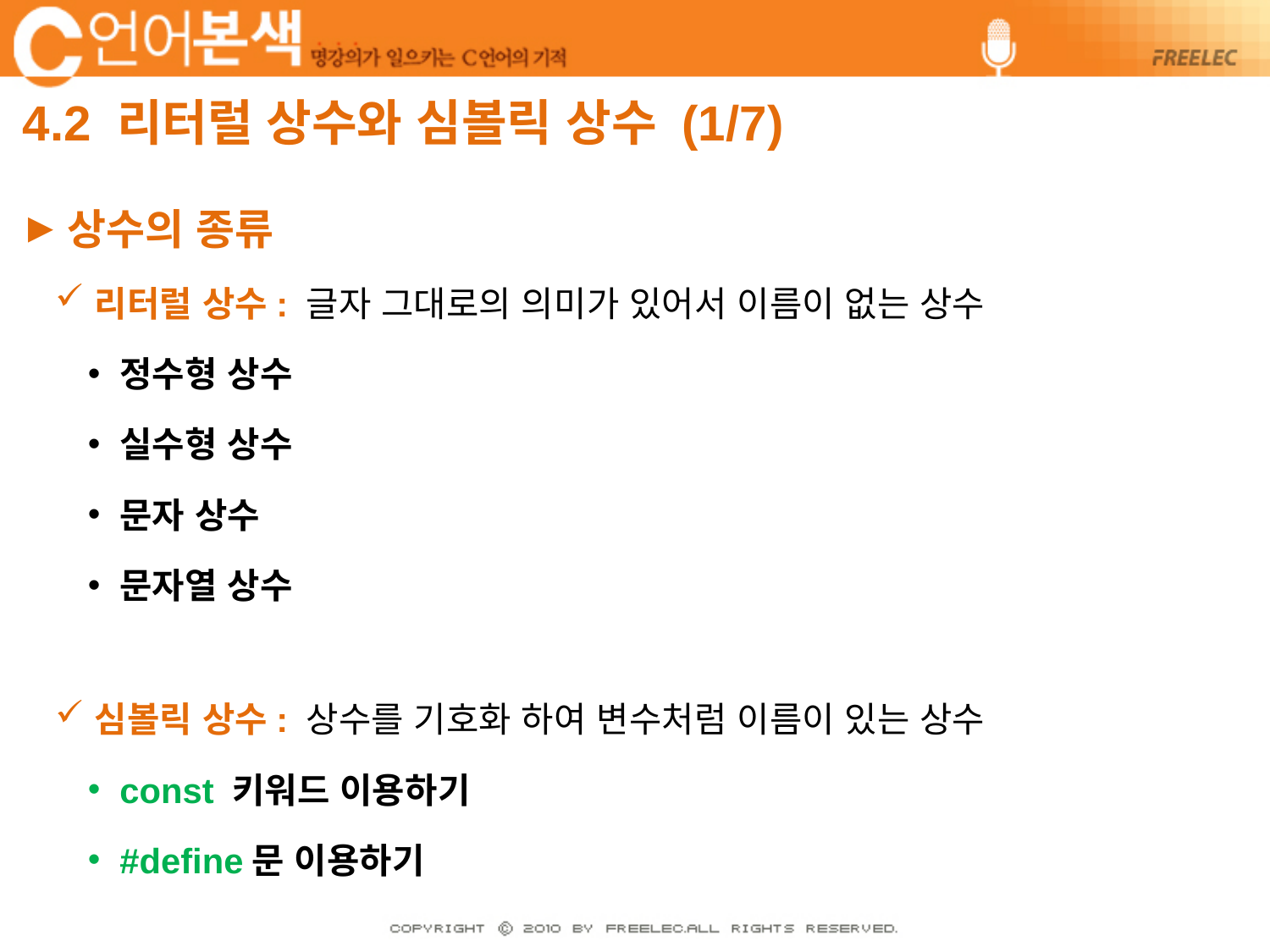

# 4.2 리터럴 상수와 심볼릭 상수 (1/7)
상수의 종류
리터럴 상수: 글자 그대로의 의미가 있어서 이름이 없는 상수
정수형 상수
실수형 상수
문자 상수
문자열 상수

심볼릭 상수: 상수를 기호화 하여 변수처럼 이름이 있는 상수
const 키워드 이용하기
#define문 이용하기